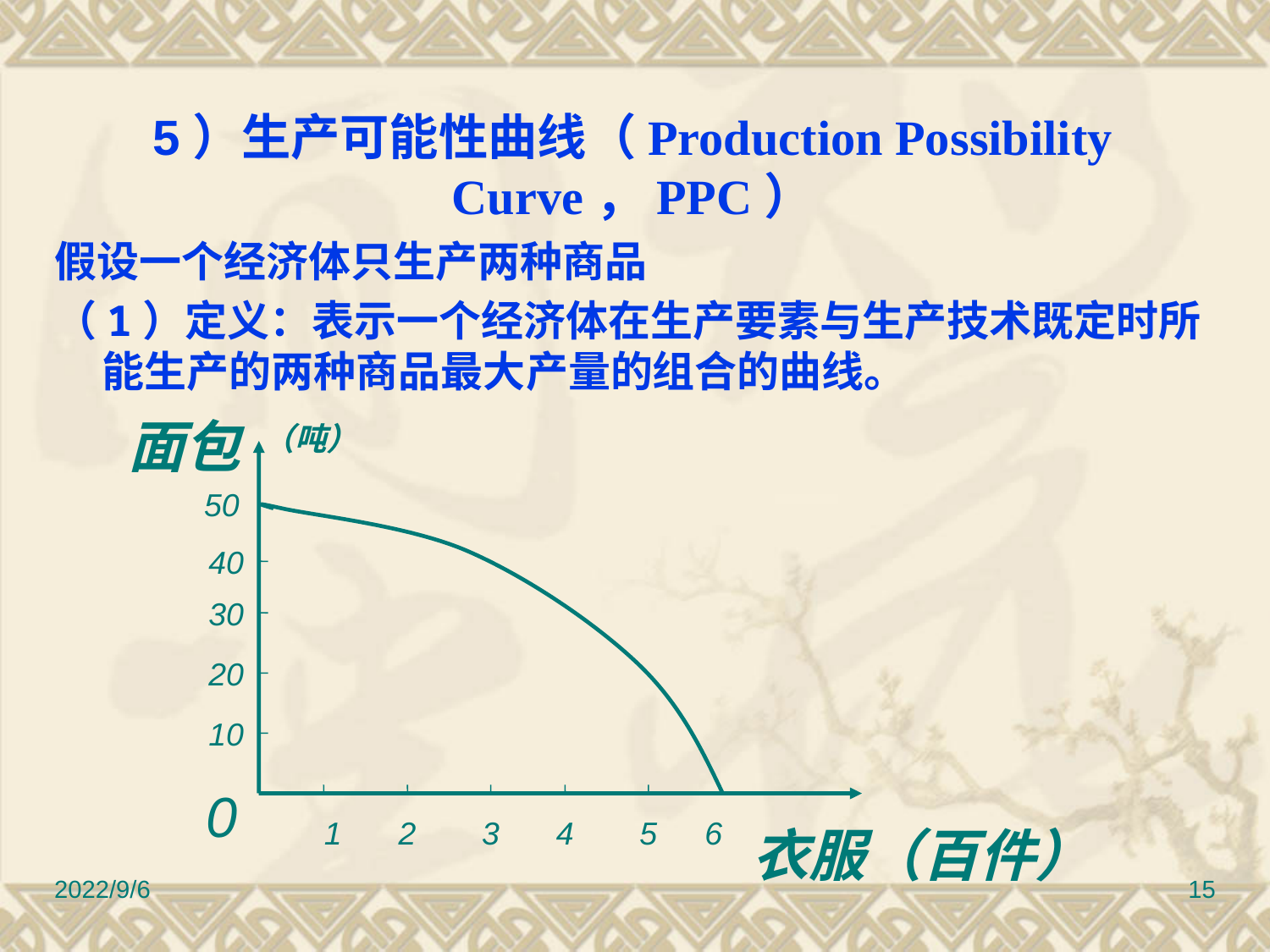

5）生产可能性曲线（Production Possibility Curve，PPC）
假设一个经济体只生产两种商品
（1）定义：表示一个经济体在生产要素与生产技术既定时所能生产的两种商品最大产量的组合的曲线。

面包
（吨）

50

40

30

20

10

0

1
2
3
4
5
6
衣服（百件）
2022/9/6
15